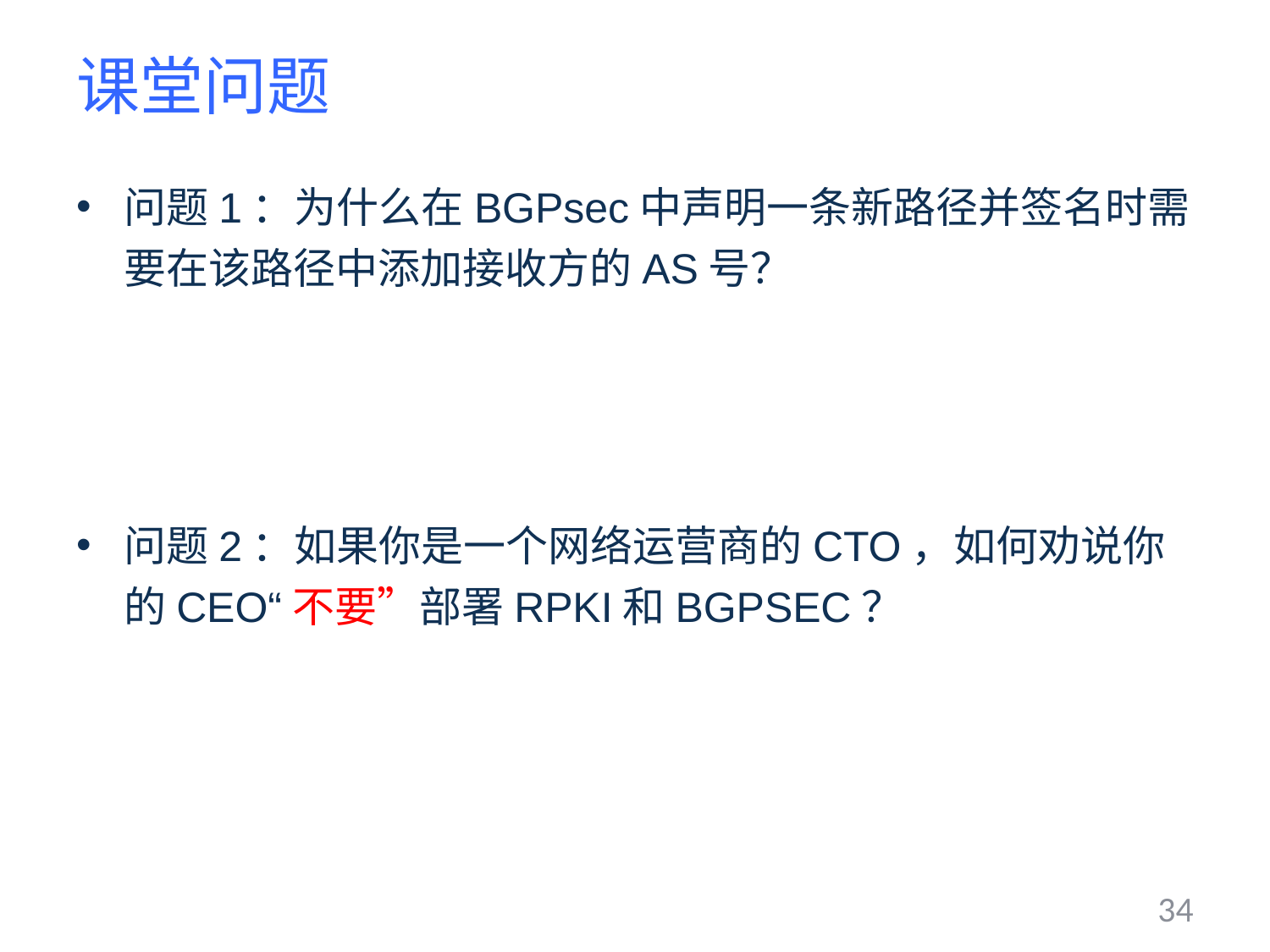

# 课堂问题
问题1：为什么在BGPsec中声明一条新路径并签名时需要在该路径中添加接收方的AS号？

问题2：如果你是一个网络运营商的CTO，如何劝说你的CEO“不要”部署RPKI和BGPSEC？

34